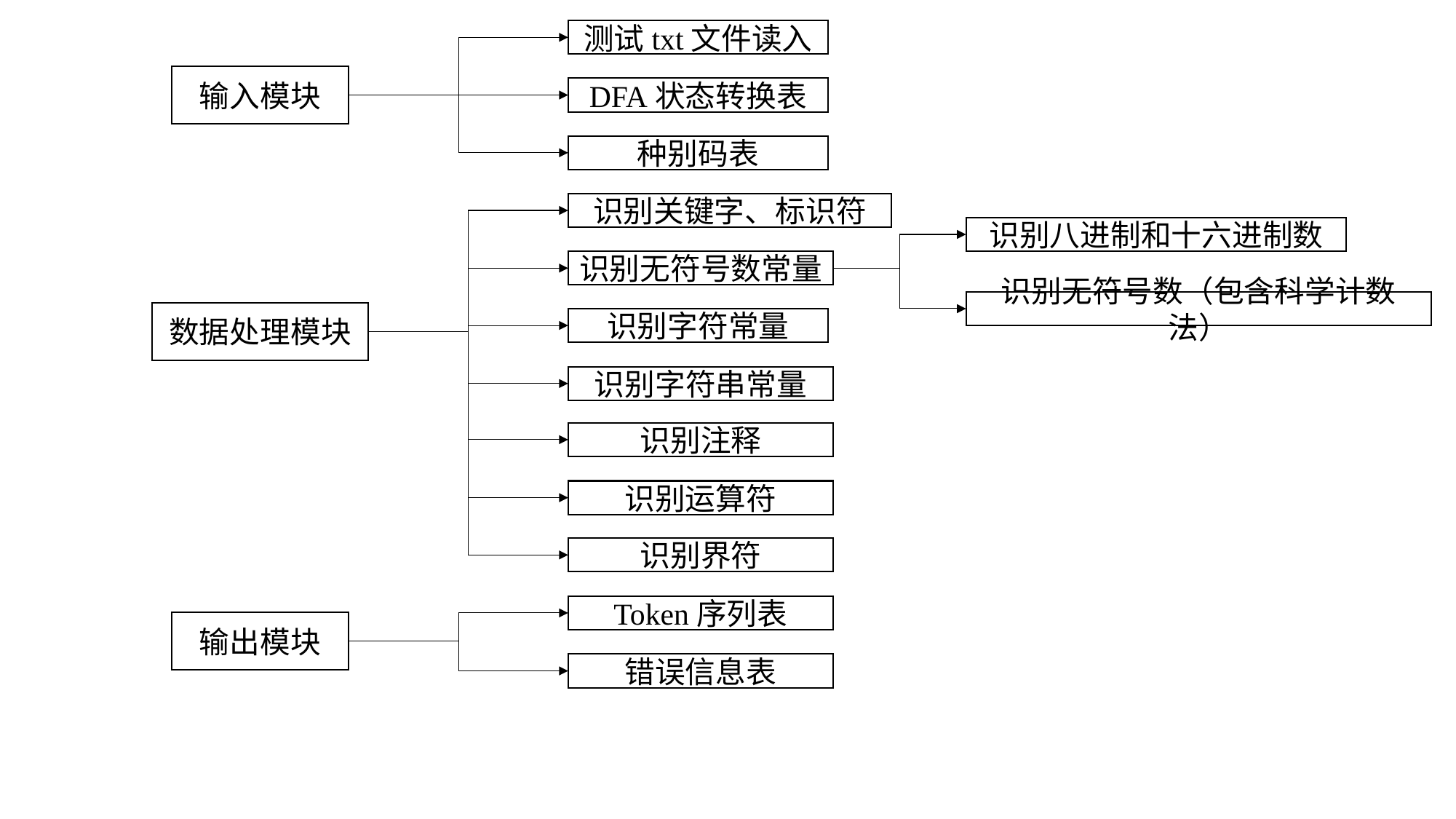

测试txt文件读入
输入模块
DFA状态转换表
种别码表
识别关键字、标识符
识别八进制和十六进制数
识别无符号数常量
识别无符号数（包含科学计数法）
数据处理模块
识别字符常量
识别字符串常量
识别注释
识别运算符
识别界符
Token序列表
输出模块
错误信息表